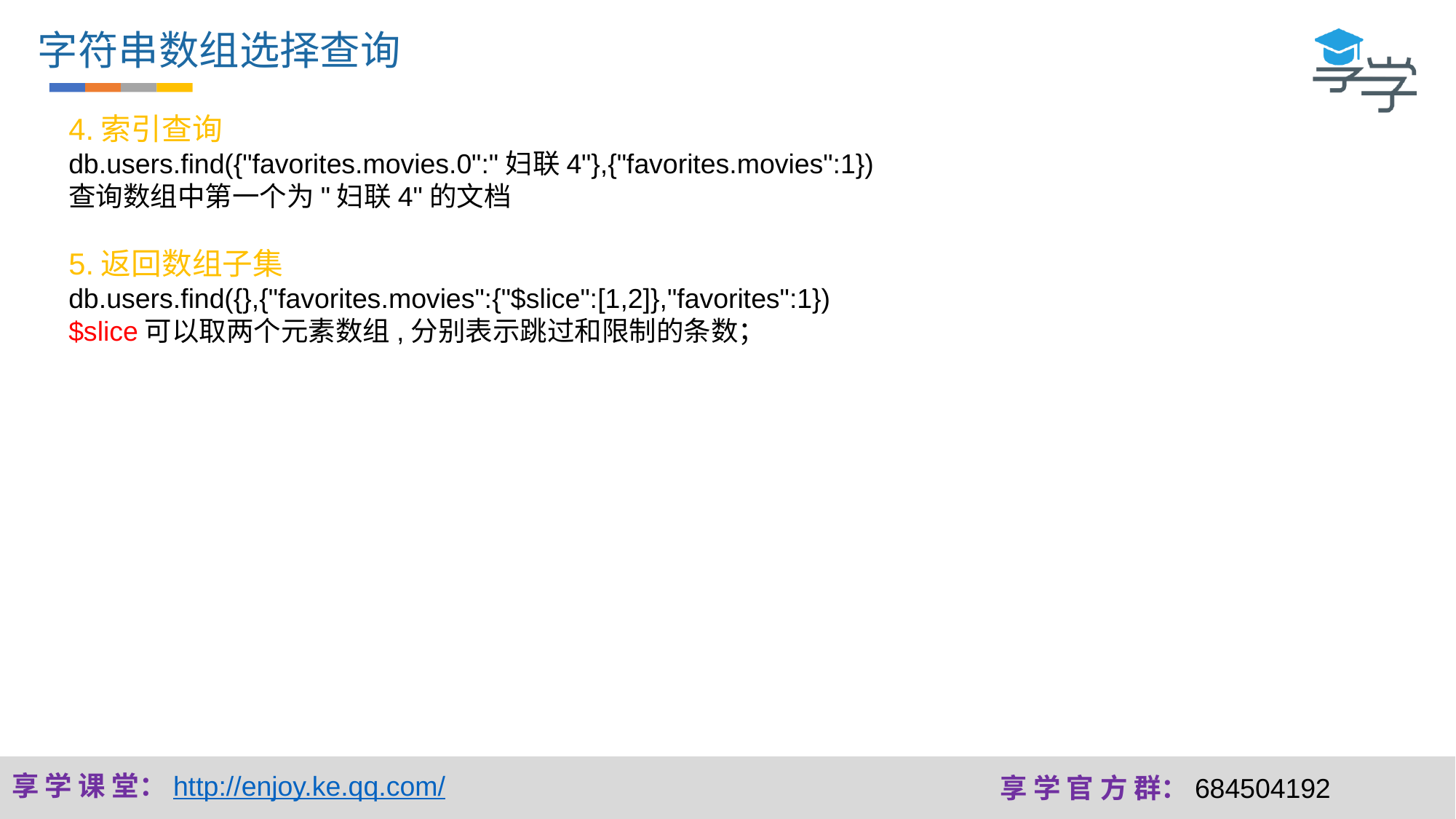

字符串数组选择查询

4.索引查询
db.users.find({"favorites.movies.0":"妇联4"},{"favorites.movies":1})
查询数组中第一个为"妇联4"的文档

5.返回数组子集
db.users.find({},{"favorites.movies":{"$slice":[1,2]},"favorites":1})
$slice可以取两个元素数组,分别表示跳过和限制的条数；